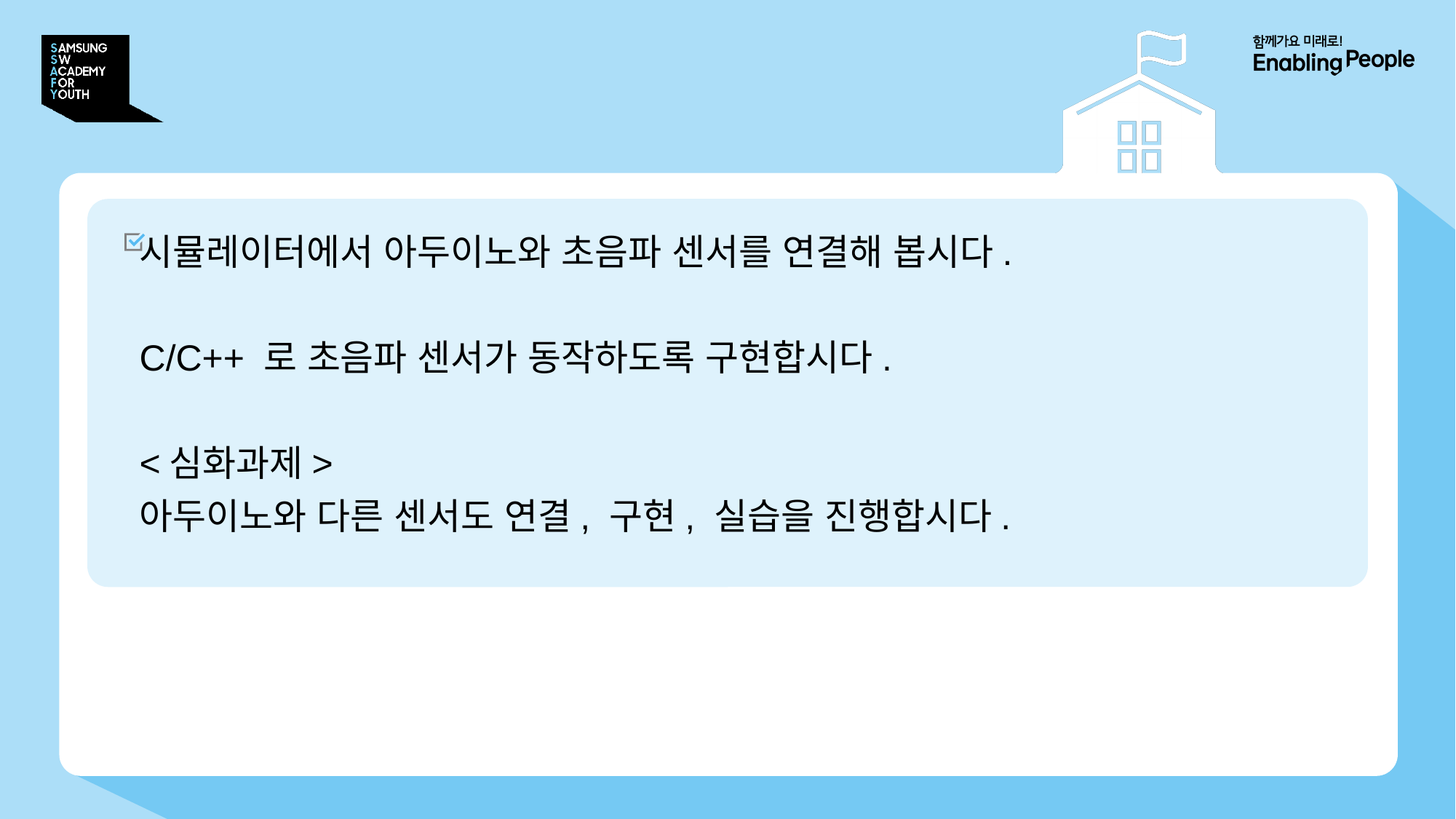

# 과제 설명

시뮬레이터에서 아두이노와 초음파 센서를 연결해 봅시다.

C/C++ 로 초음파 센서가 동작하도록 구현합시다.

<심화과제>
아두이노와 다른 센서도 연결, 구현, 실습을 진행합시다.